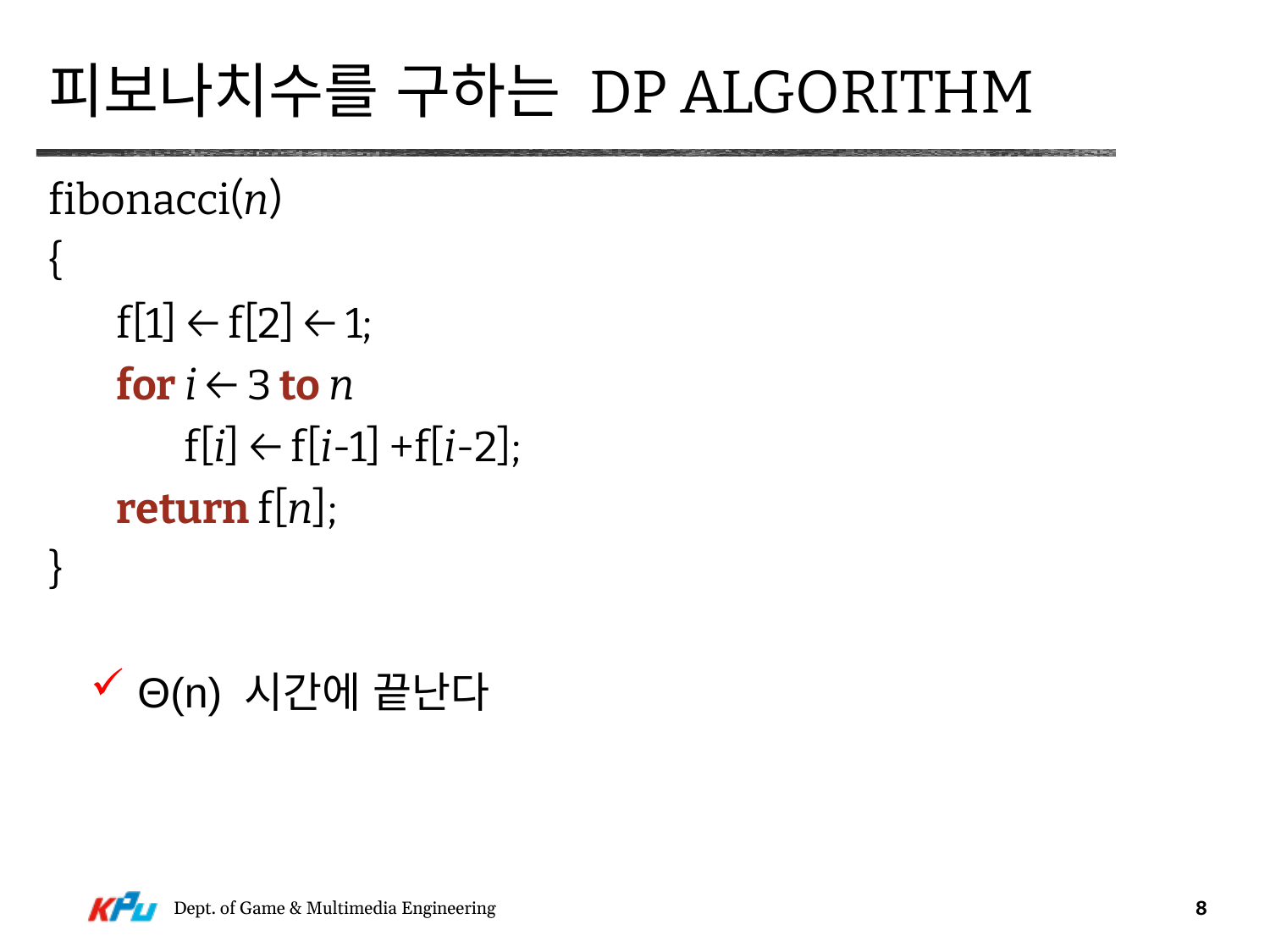

# 피보나치수를 구하는 DP Algorithm
fibonacci(n)
{
        f[1] ← f[2] ← 1;
        for i ← 3 to n
                f[i] ← f[i-1] +f[i-2];
        return f[n];
}
 Θ(n) 시간에 끝난다
Dept. of Game & Multimedia Engineering
8